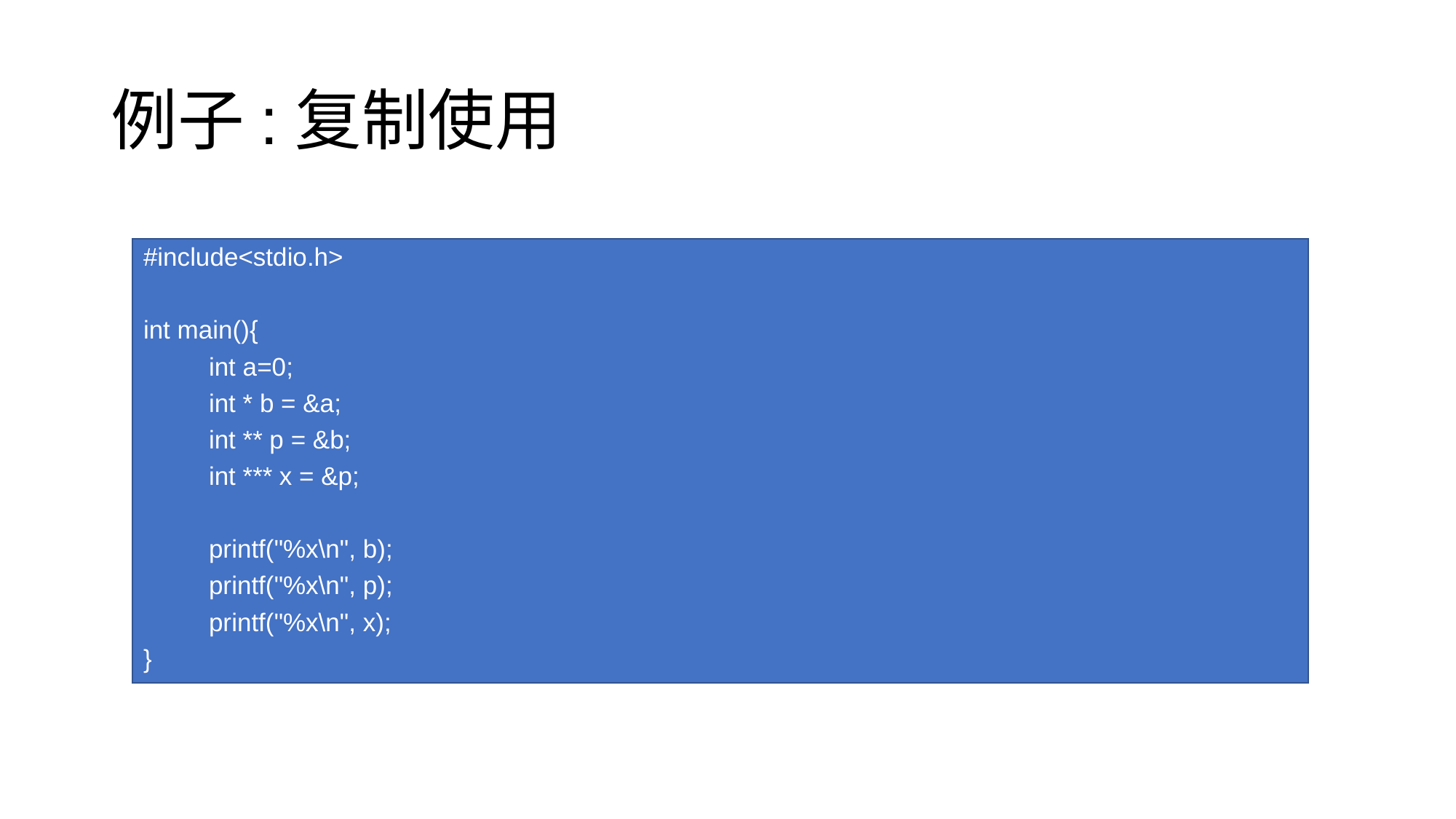

# 例子:复制使用
#include<stdio.h>

int main(){
	int a=0;
	int * b = &a;
	int ** p = &b;
	int *** x = &p;

	printf("%x\n", b);
	printf("%x\n", p);
	printf("%x\n", x);
}